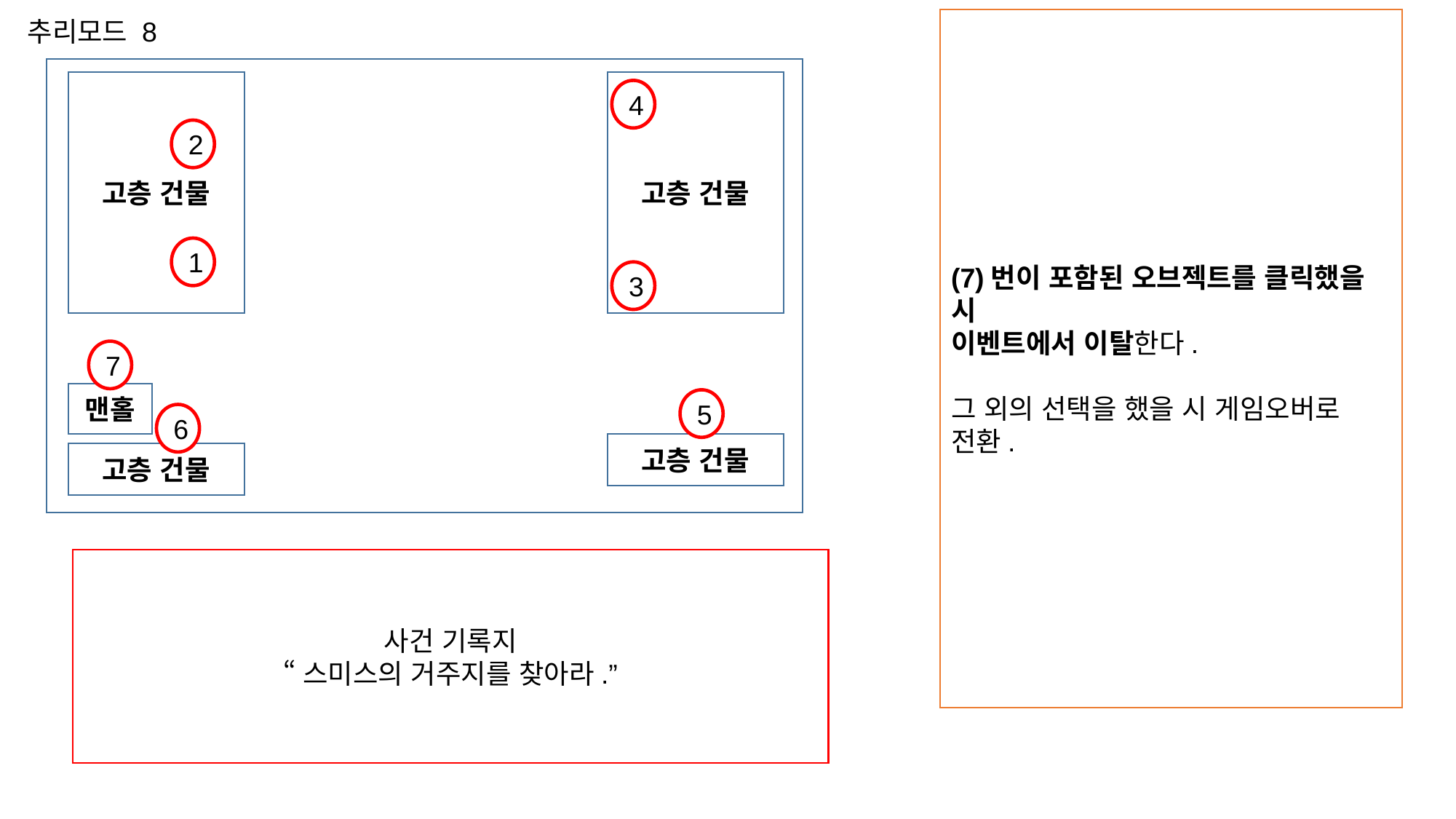

추리모드 8
(7)번이 포함된 오브젝트를 클릭했을 시
이벤트에서 이탈한다.

그 외의 선택을 했을 시 게임오버로
전환.
3
고층 건물
고층 건물
4
2
1
3
7
맨홀
5
6
고층 건물
고층 건물
사건 기록지
“스미스의 거주지를 찾아라.”